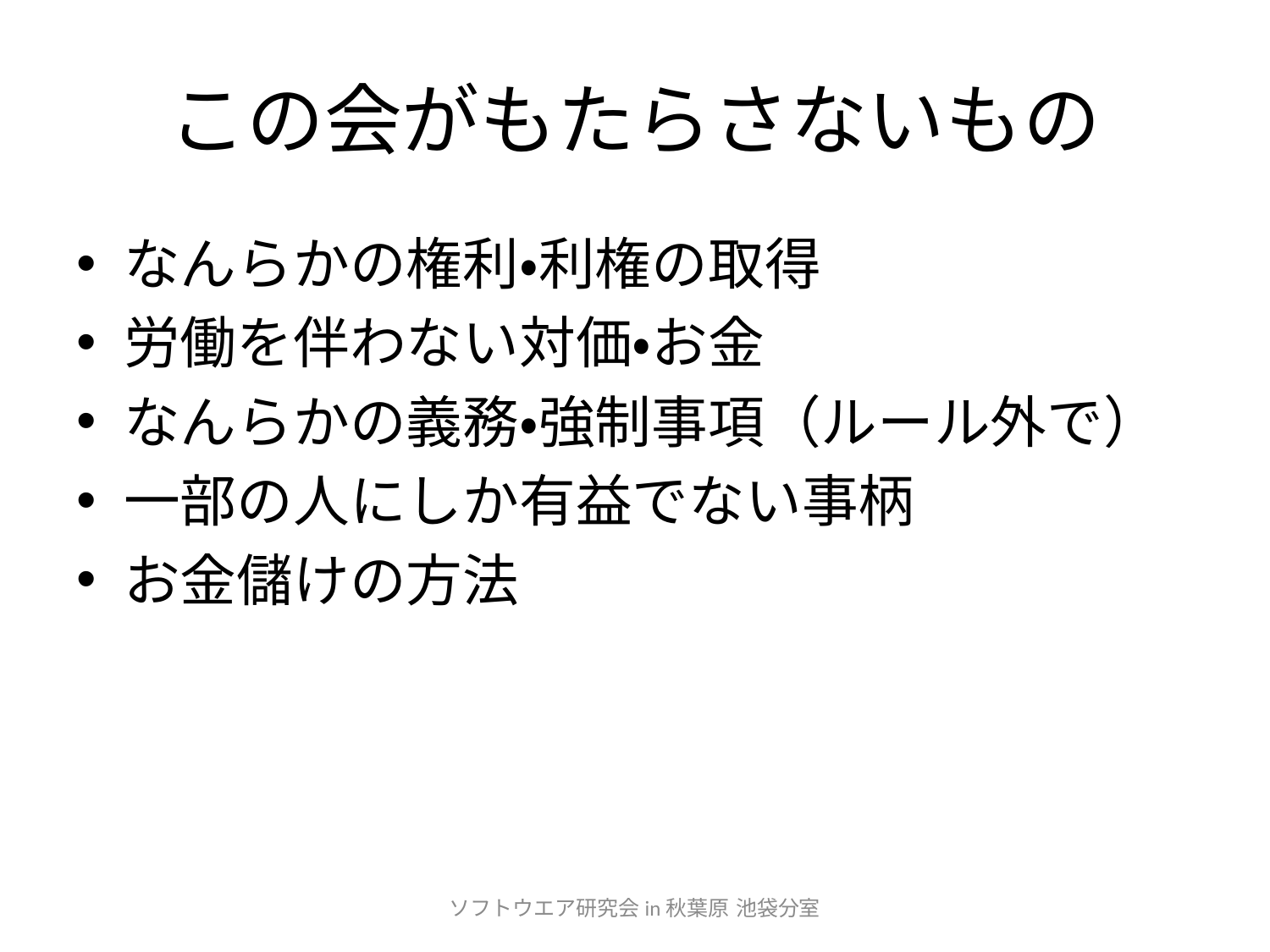

# この会がもたらさないもの
なんらかの権利・利権の取得
労働を伴わない対価・お金
なんらかの義務・強制事項（ルール外で）
一部の人にしか有益でない事柄
お金儲けの方法

ソフトウエア研究会in秋葉原 池袋分室